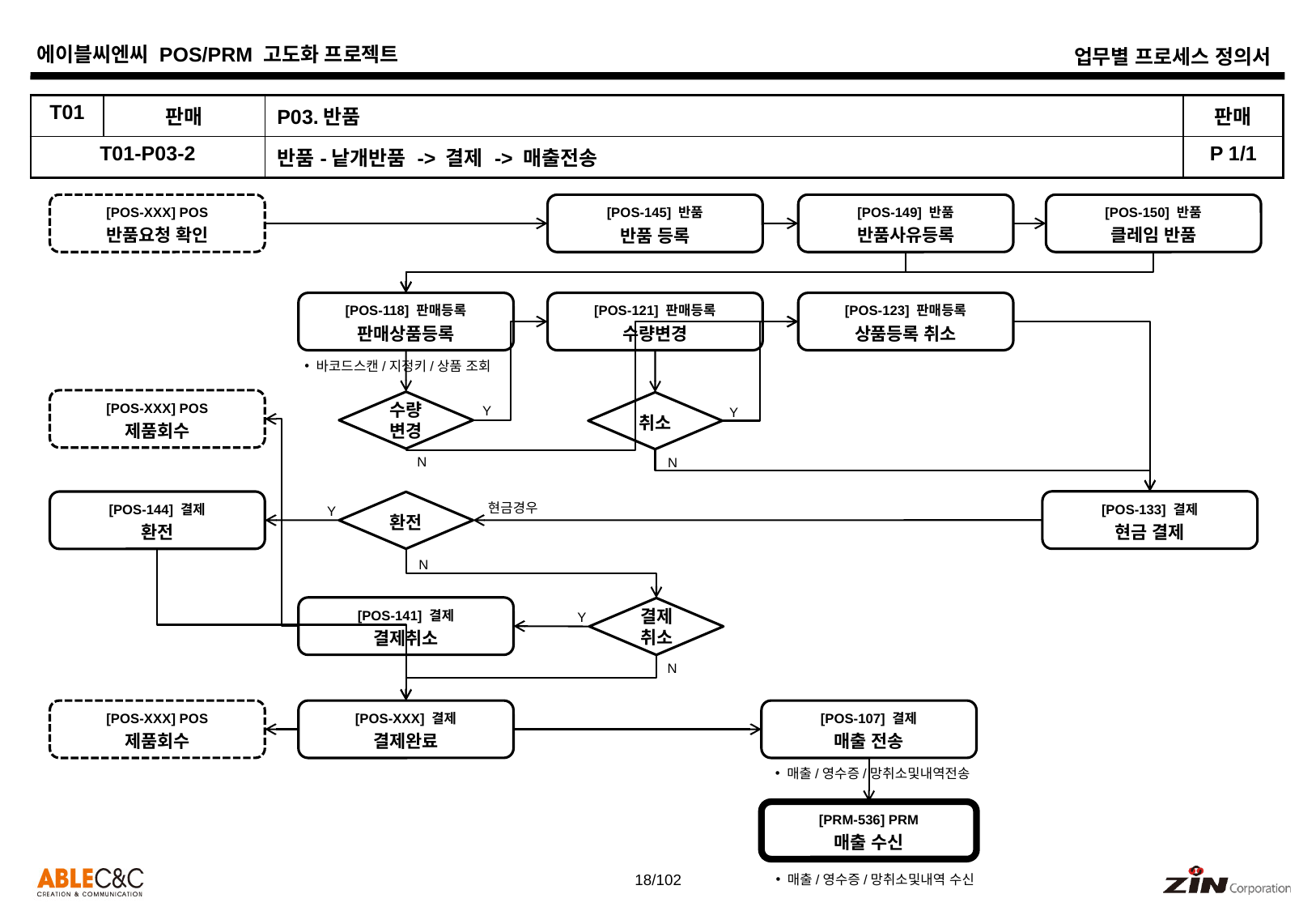

| T01 | 판매 | P03.반품 | 판매 |
| --- | --- | --- | --- |
| T01-P03-2 |  | 반품-낱개반품 -> 결제 -> 매출전송 | P 1/1 |
[POS-XXX] POS
반품요청 확인
[POS-149] 반품
반품사유등록
[POS-150] 반품
클레임 반품
[POS-145] 반품
반품 등록
[POS-123] 판매등록
상품등록 취소
[POS-118] 판매등록
판매상품등록
[POS-121] 판매등록
수량변경
바코드스캔/지정키/상품 조회
[POS-XXX] POS
제품회수
수량
변경
취소
Y
Y
N
N
[POS-133] 결제
현금 결제
[POS-144] 결제
환전
환전
현금경우
Y
N
[POS-141] 결제
결제취소
결제
취소
Y
N
[POS-XXX] POS
제품회수
[POS-XXX] 결제
결제완료
[POS-107] 결제
매출 전송
매출/영수증/망취소및내역전송
[PRM-536] PRM
매출 수신
매출/영수증/망취소및내역 수신